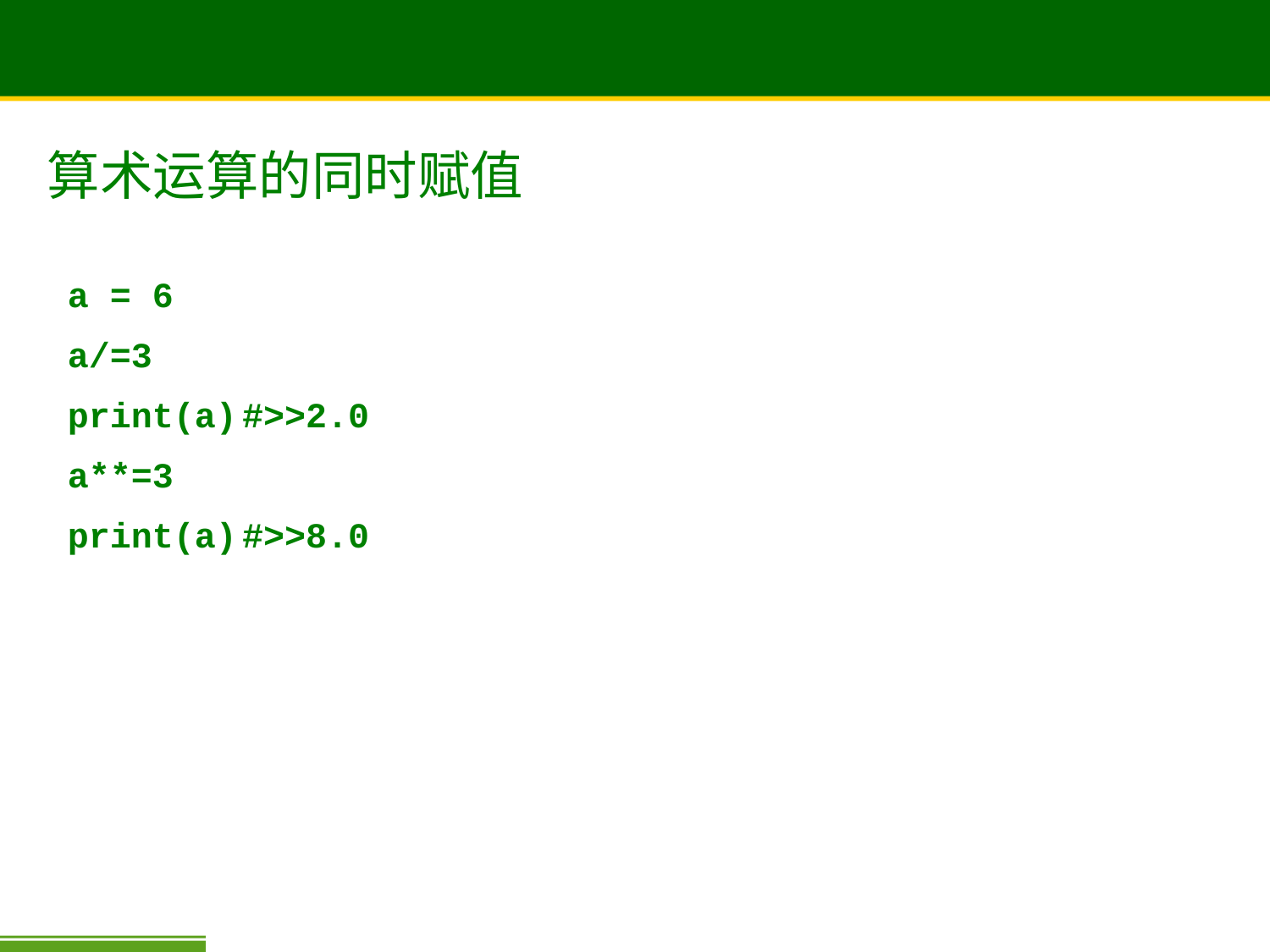

算术运算的同时赋值
a = 6
a/=3
print(a)	#>>2.0
a**=3
print(a)	#>>8.0